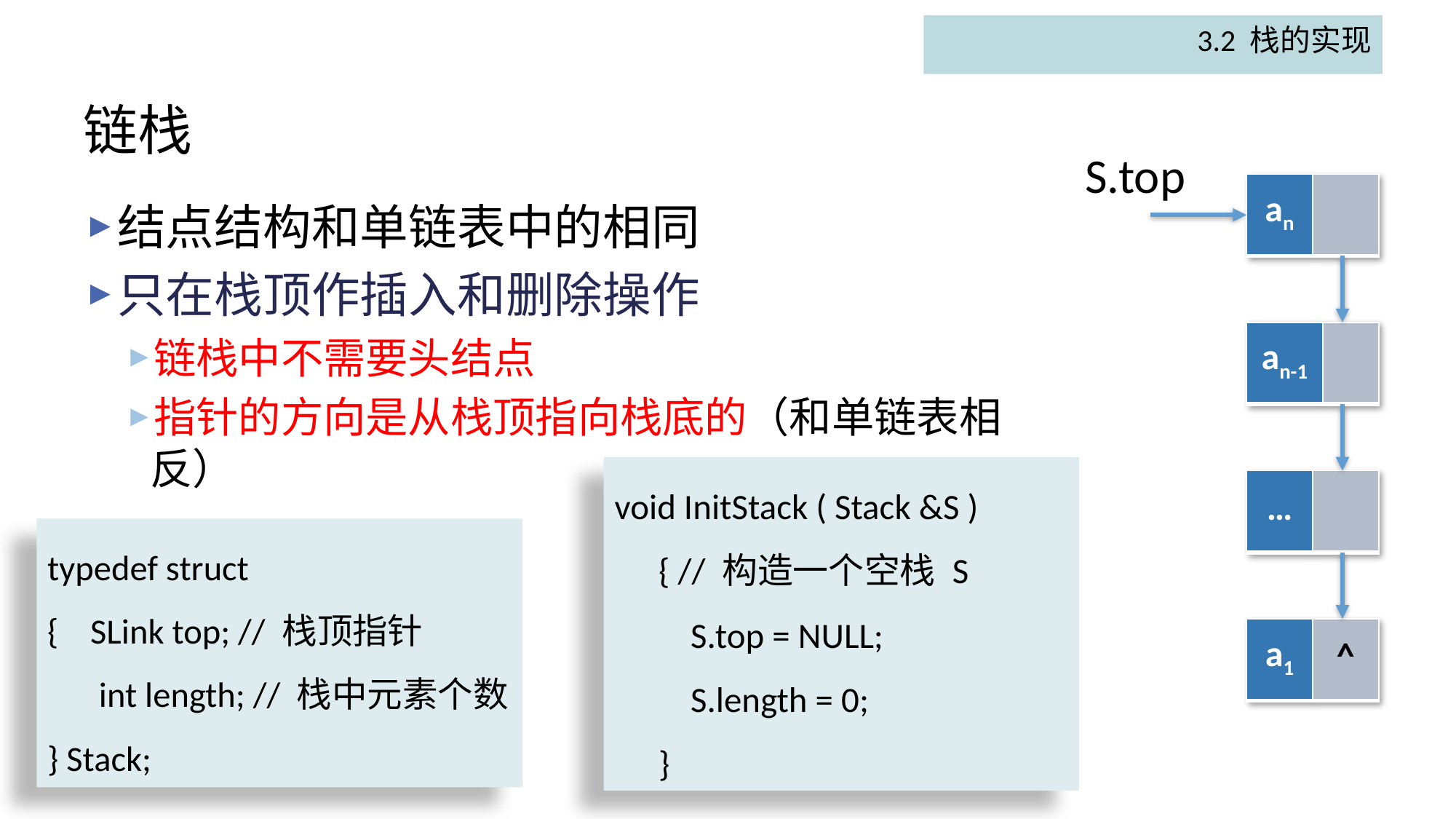

3.2 栈的实现

# 链栈
S.top
| an |  |
| --- | --- |
结点结构和单链表中的相同
只在栈顶作插入和删除操作
链栈中不需要头结点
指针的方向是从栈顶指向栈底的（和单链表相反）
| an-1 |  |
| --- | --- |
void InitStack ( Stack &S )
　{ // 构造一个空栈 S
　    S.top = NULL;
　    S.length = 0;
　}
| … |  |
| --- | --- |
typedef struct
{    SLink top; // 栈顶指针
　 int length; // 栈中元素个数
} Stack;
| a1 | ^ |
| --- | --- |